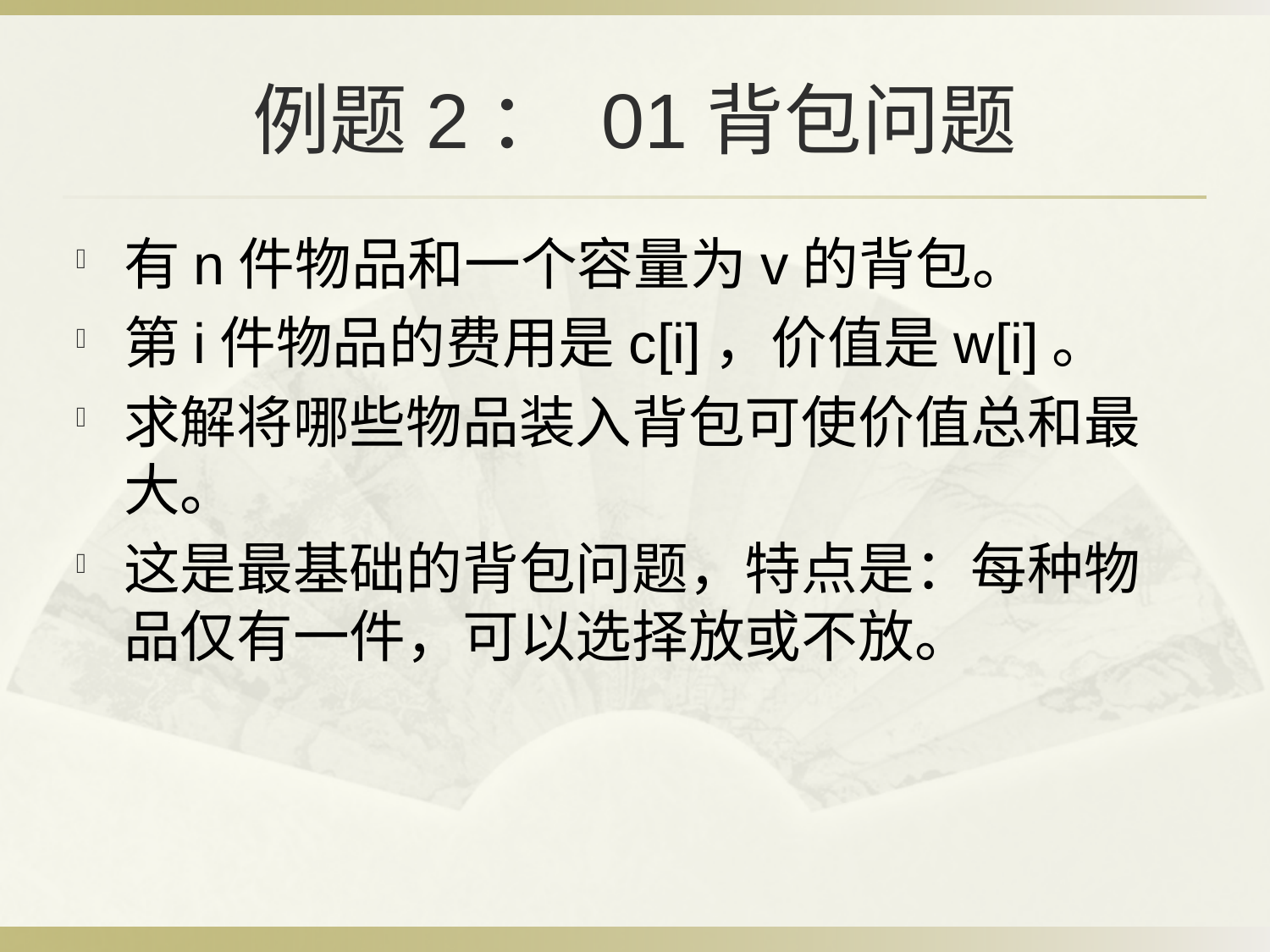

# 例题2： 01背包问题
有n件物品和一个容量为v的背包。
第i件物品的费用是c[i]，价值是w[i]。
求解将哪些物品装入背包可使价值总和最大。
这是最基础的背包问题，特点是：每种物品仅有一件，可以选择放或不放。